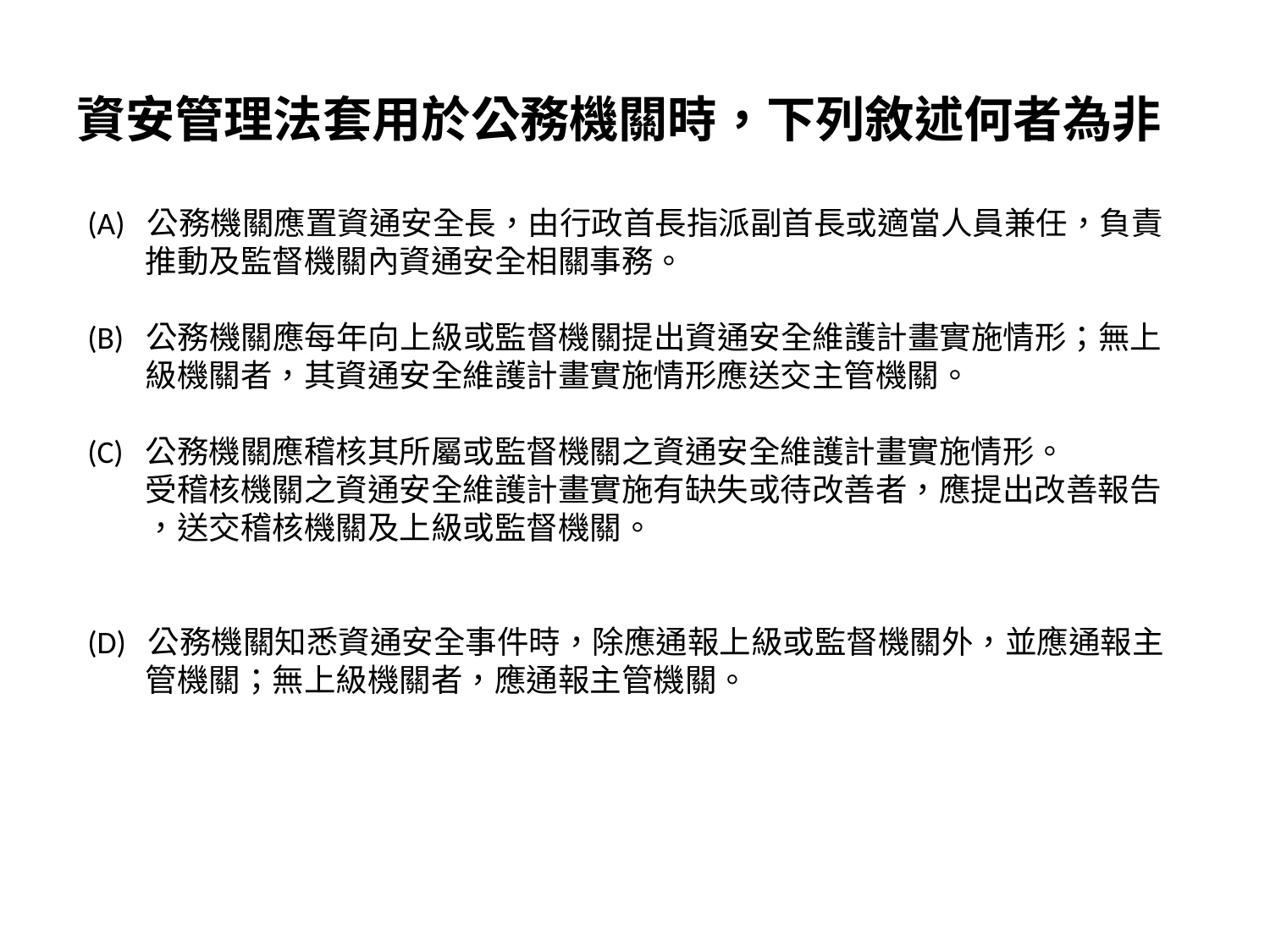

# 資安管理法套用於公務機關時，下列敘述何者為非
(A)  公務機關應置資通安全長，由行政首長指派副首長或適當人員兼任，負責
       推動及監督機關內資通安全相關事務。

(B)  公務機關應每年向上級或監督機關提出資通安全維護計畫實施情形；無上
       級機關者，其資通安全維護計畫實施情形應送交主管機關。

(C)  公務機關應稽核其所屬或監督機關之資通安全維護計畫實施情形。
       受稽核機關之資通安全維護計畫實施有缺失或待改善者，應提出改善報告
       ，送交稽核機關及上級或監督機關。

(D)  公務機關知悉資通安全事件時，除應通報上級或監督機關外，並應通報主
       管機關；無上級機關者，應通報主管機關。